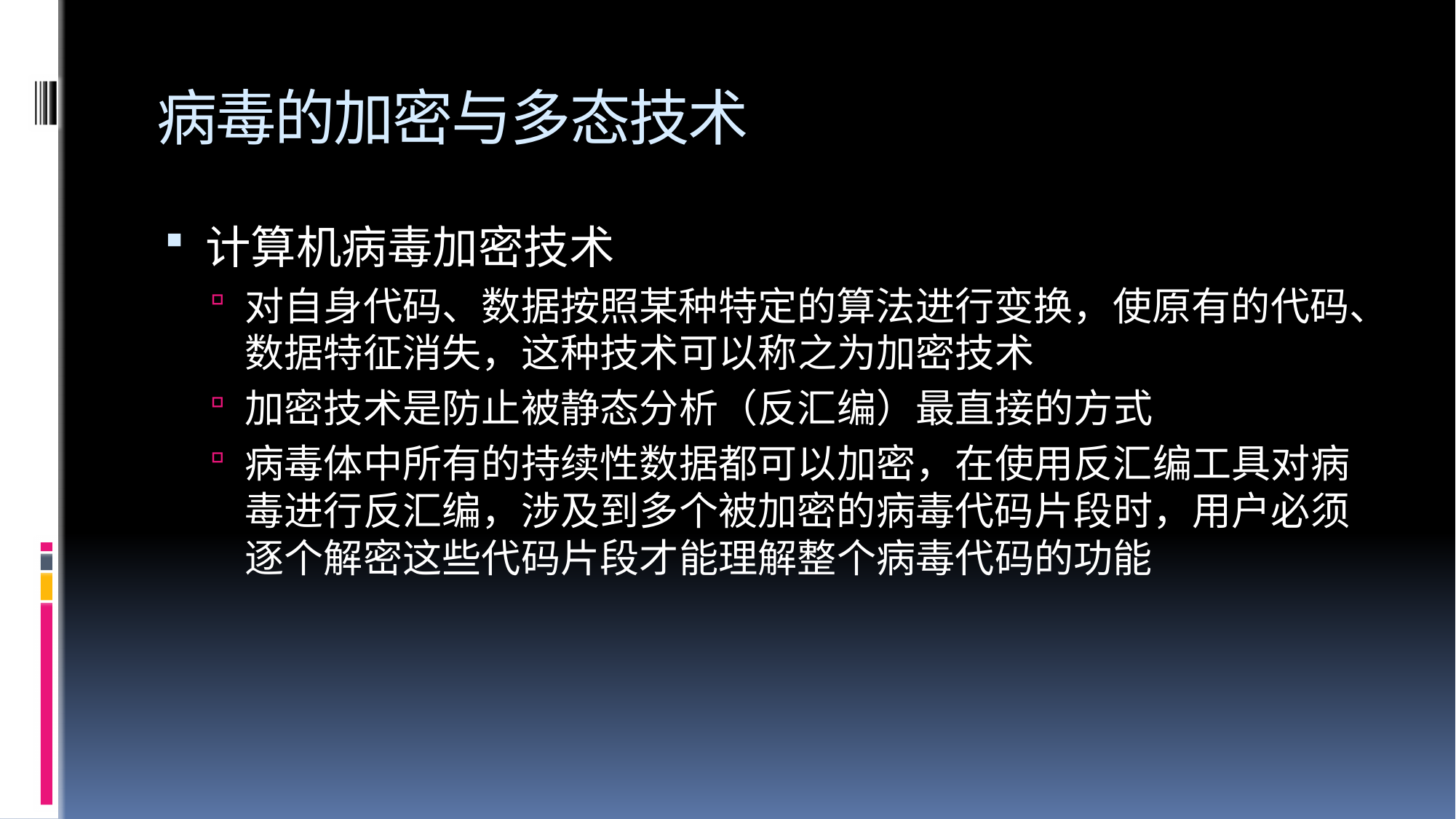

# 病毒的加密与多态技术
计算机病毒加密技术
对自身代码、数据按照某种特定的算法进行变换，使原有的代码、数据特征消失，这种技术可以称之为加密技术
加密技术是防止被静态分析（反汇编）最直接的方式
病毒体中所有的持续性数据都可以加密，在使用反汇编工具对病毒进行反汇编，涉及到多个被加密的病毒代码片段时，用户必须逐个解密这些代码片段才能理解整个病毒代码的功能